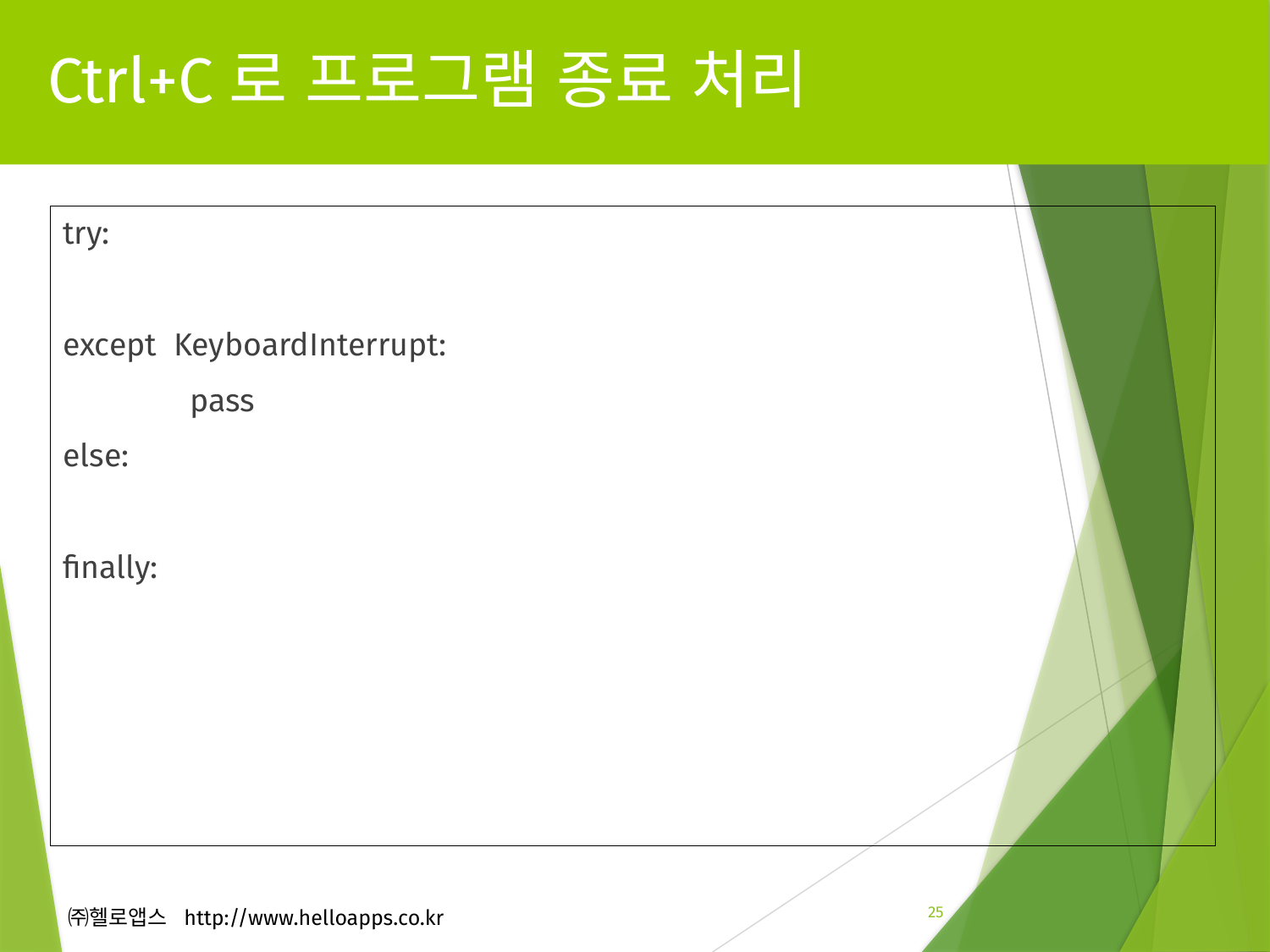

# Ctrl+C로 프로그램 종료 처리
try:

except  KeyboardInterrupt:
	pass
else:

finally:
25